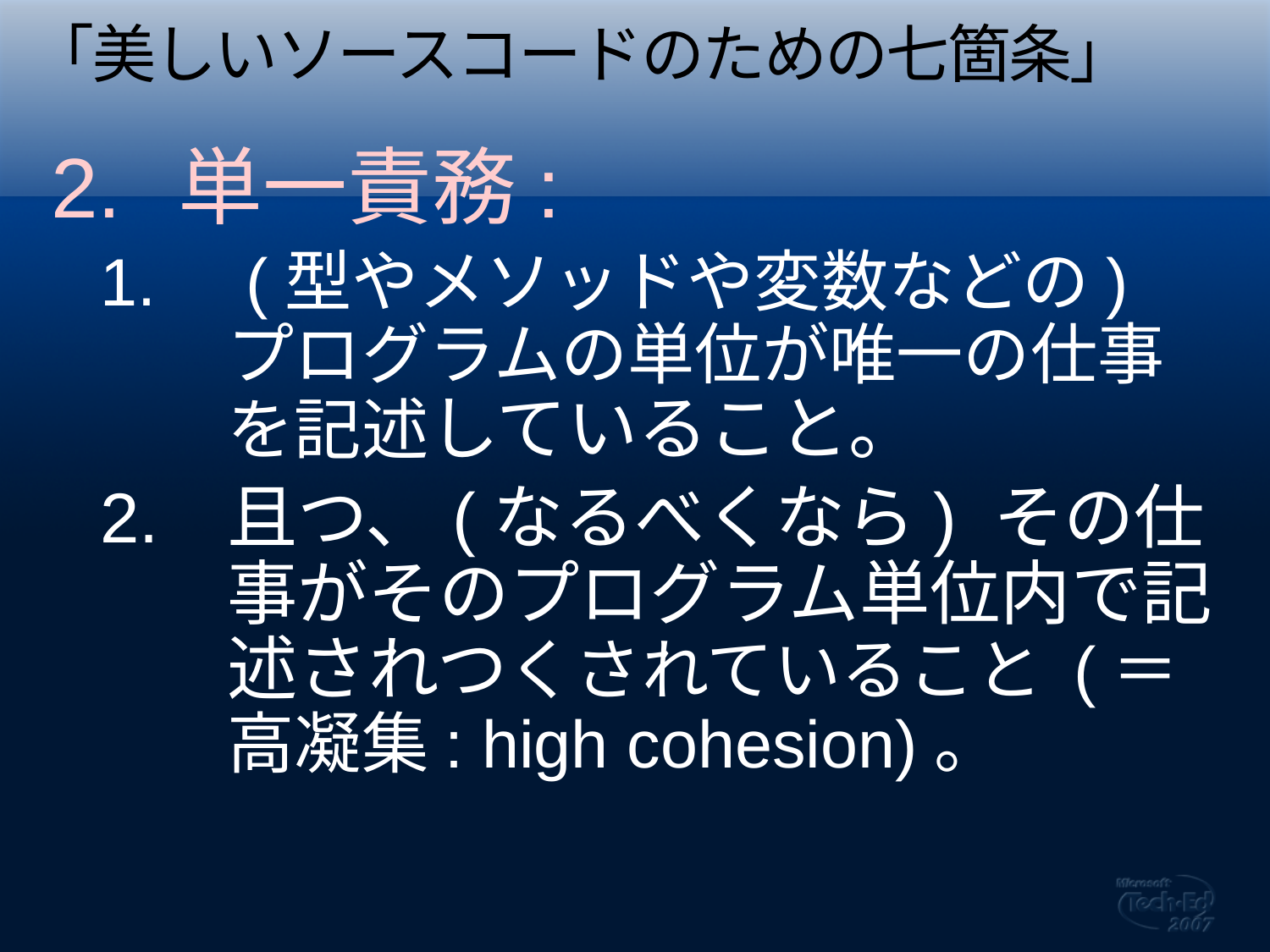

# 「美しいソースコードのための七箇条」
単一責務:
 (型やメソッドや変数などの) プログラムの単位が唯一の仕事を記述していること。
且つ、(なるべくなら) その仕事がそのプログラム単位内で記述されつくされていること (＝高凝集: high cohesion)。